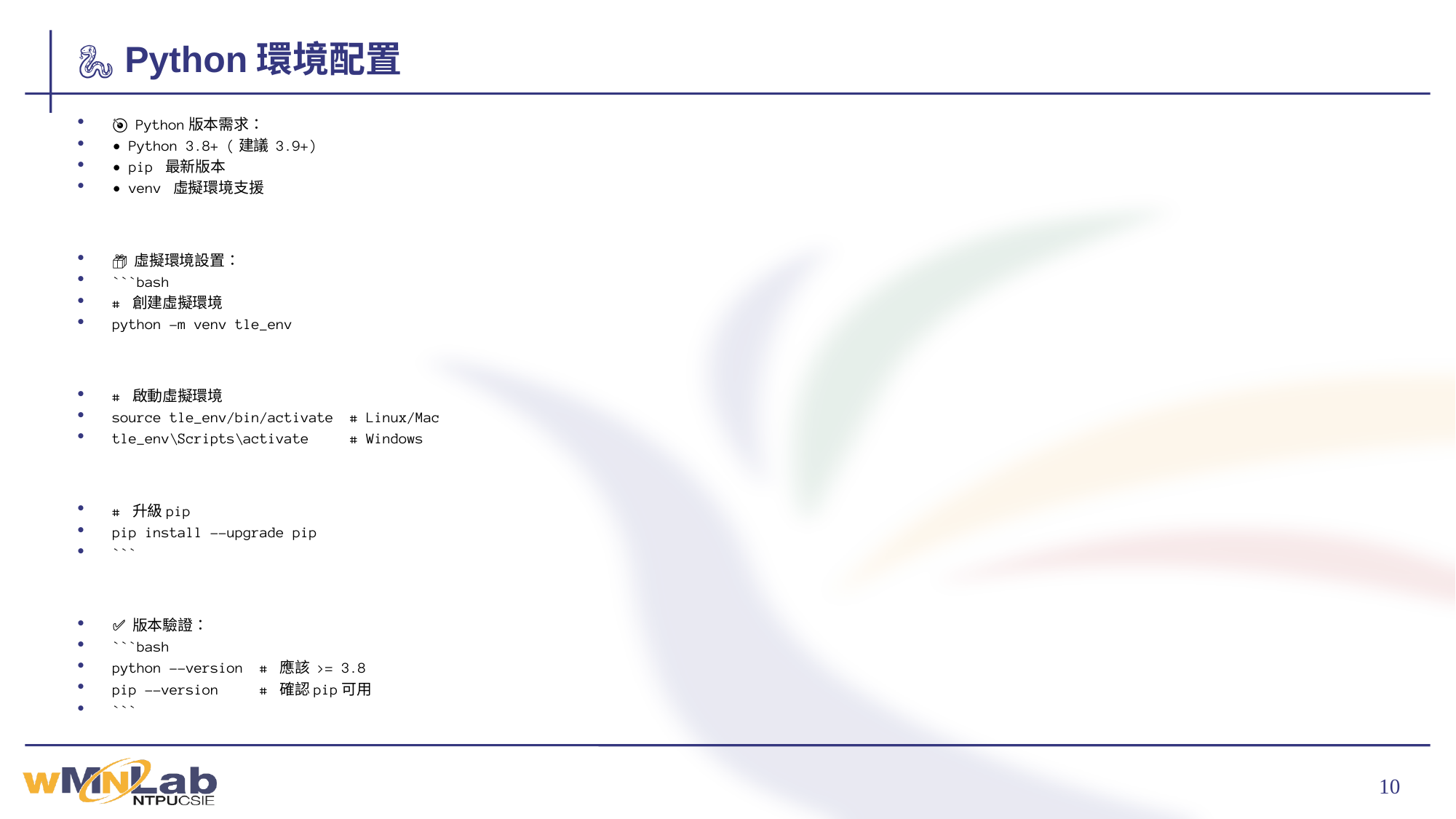

# 🐍 Python環境配置
🎯 Python版本需求：
• Python 3.8+ (建議 3.9+)
• pip 最新版本
• venv 虛擬環境支援

📦 虛擬環境設置：
```bash
# 創建虛擬環境
python -m venv tle_env

# 啟動虛擬環境
source tle_env/bin/activate  # Linux/Mac
tle_env\Scripts\activate     # Windows

# 升級pip
pip install --upgrade pip
```

✅ 版本驗證：
```bash
python --version  # 應該 >= 3.8
pip --version     # 確認pip可用
```